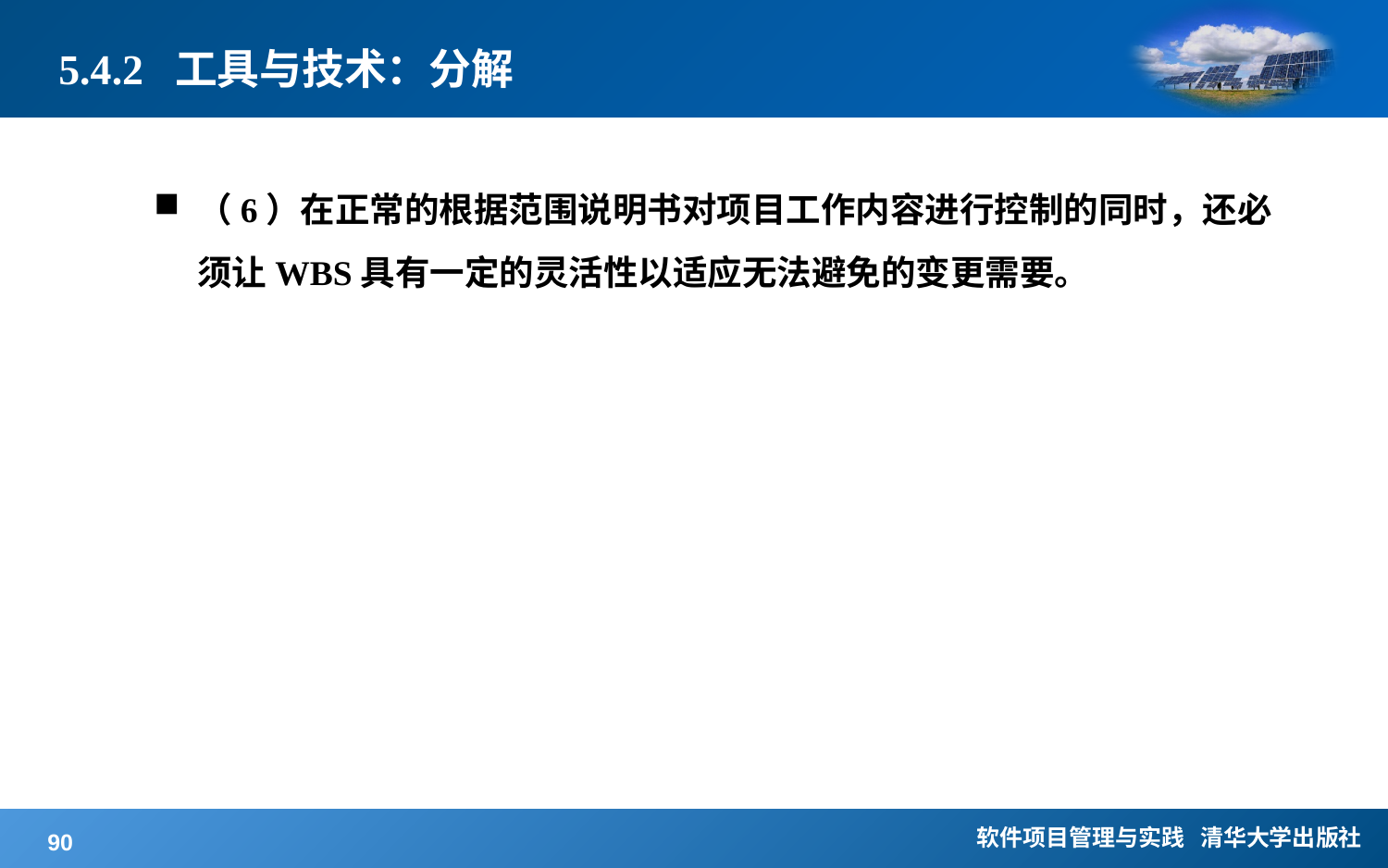

# 5.4.2  工具与技术：分解
（6）在正常的根据范围说明书对项目工作内容进行控制的同时，还必须让WBS具有一定的灵活性以适应无法避免的变更需要。